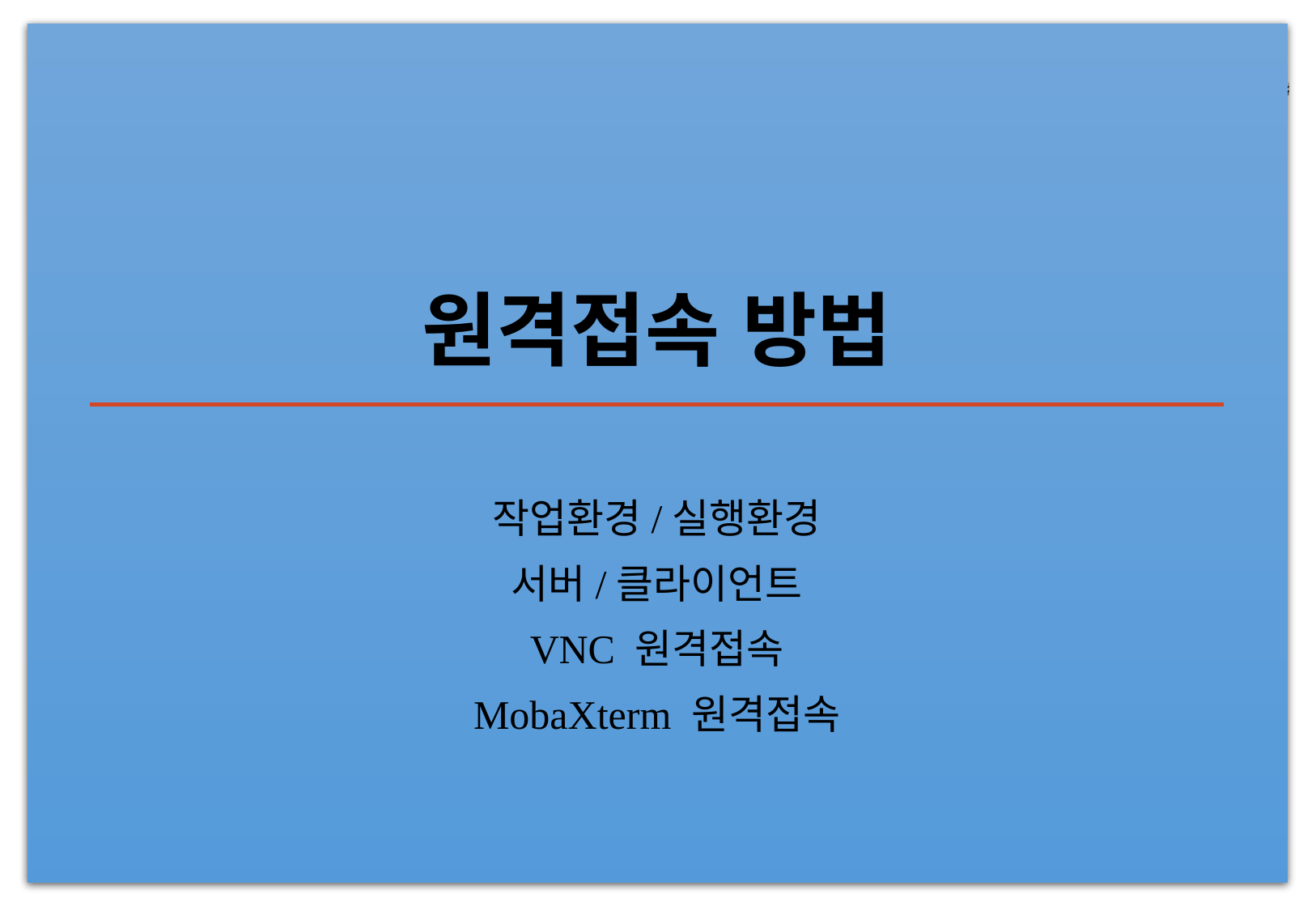

# 원격접속 방법
작업환경/실행환경
서버/클라이언트
VNC 원격접속
MobaXterm 원격접속